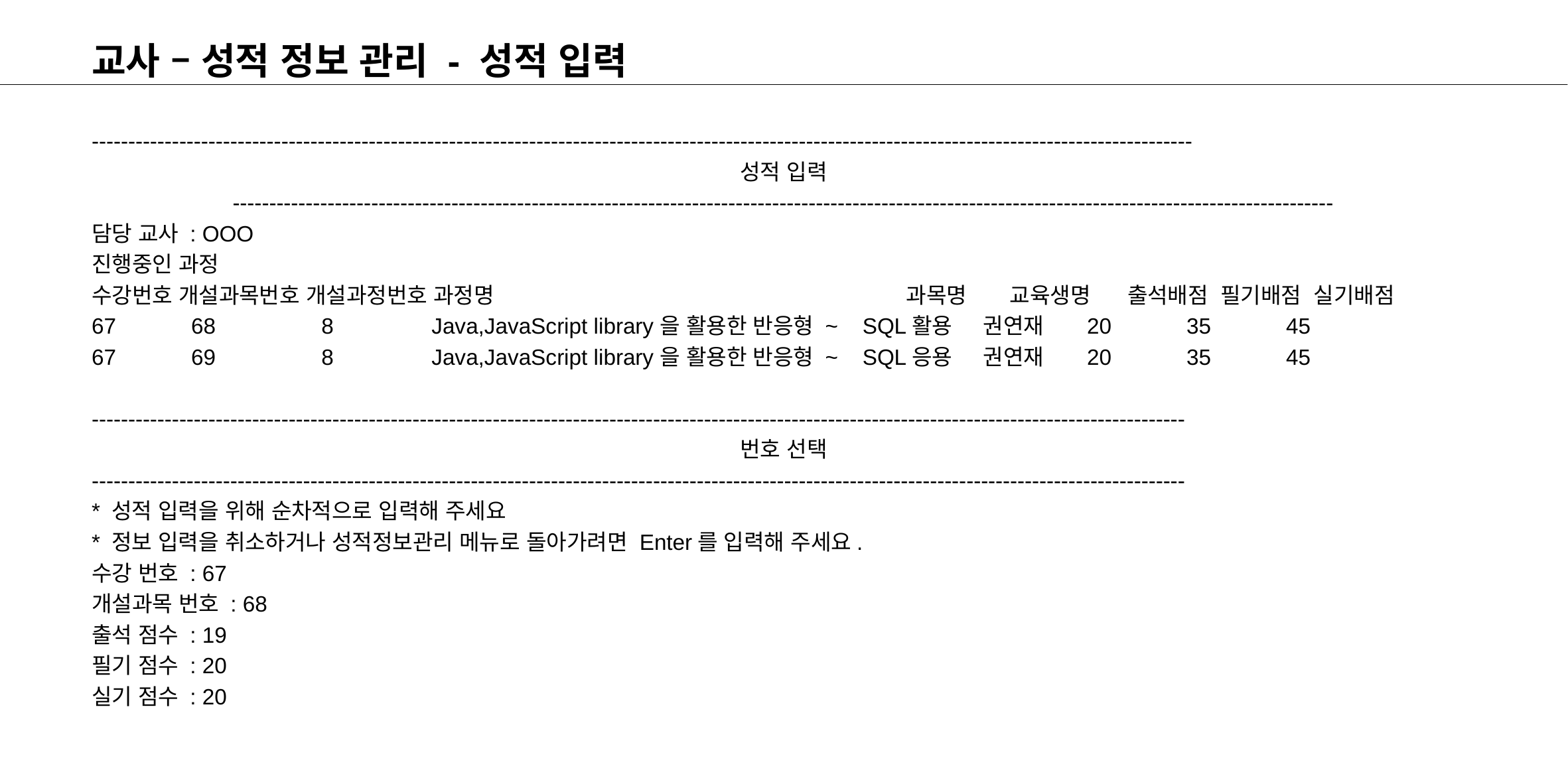

# 교사 – 성적 정보 관리 - 성적 입력
-------------------------------------------------------------------------------------------------------------------------------------------------------
성적 입력
-------------------------------------------------------------------------------------------------------------------------------------------------------
담당 교사 : OOO
진행중인 과정
수강번호 개설과목번호 개설과정번호 과정명				   과목명       교육생명      출석배점  필기배점  실기배점
67	68	     8                Java,JavaScript library을 활용한 반응형 ~    SQL활용     권연재 	20	35	45
67	69	     8                Java,JavaScript library을 활용한 반응형 ~    SQL응용     권연재 	20	35	45

------------------------------------------------------------------------------------------------------------------------------------------------------
번호 선택
------------------------------------------------------------------------------------------------------------------------------------------------------
* 성적 입력을 위해 순차적으로 입력해 주세요
* 정보 입력을 취소하거나 성적정보관리 메뉴로 돌아가려면 Enter를 입력해 주세요.
수강 번호 : 67
개설과목 번호 : 68
출석 점수 : 19
필기 점수 : 20
실기 점수 : 20